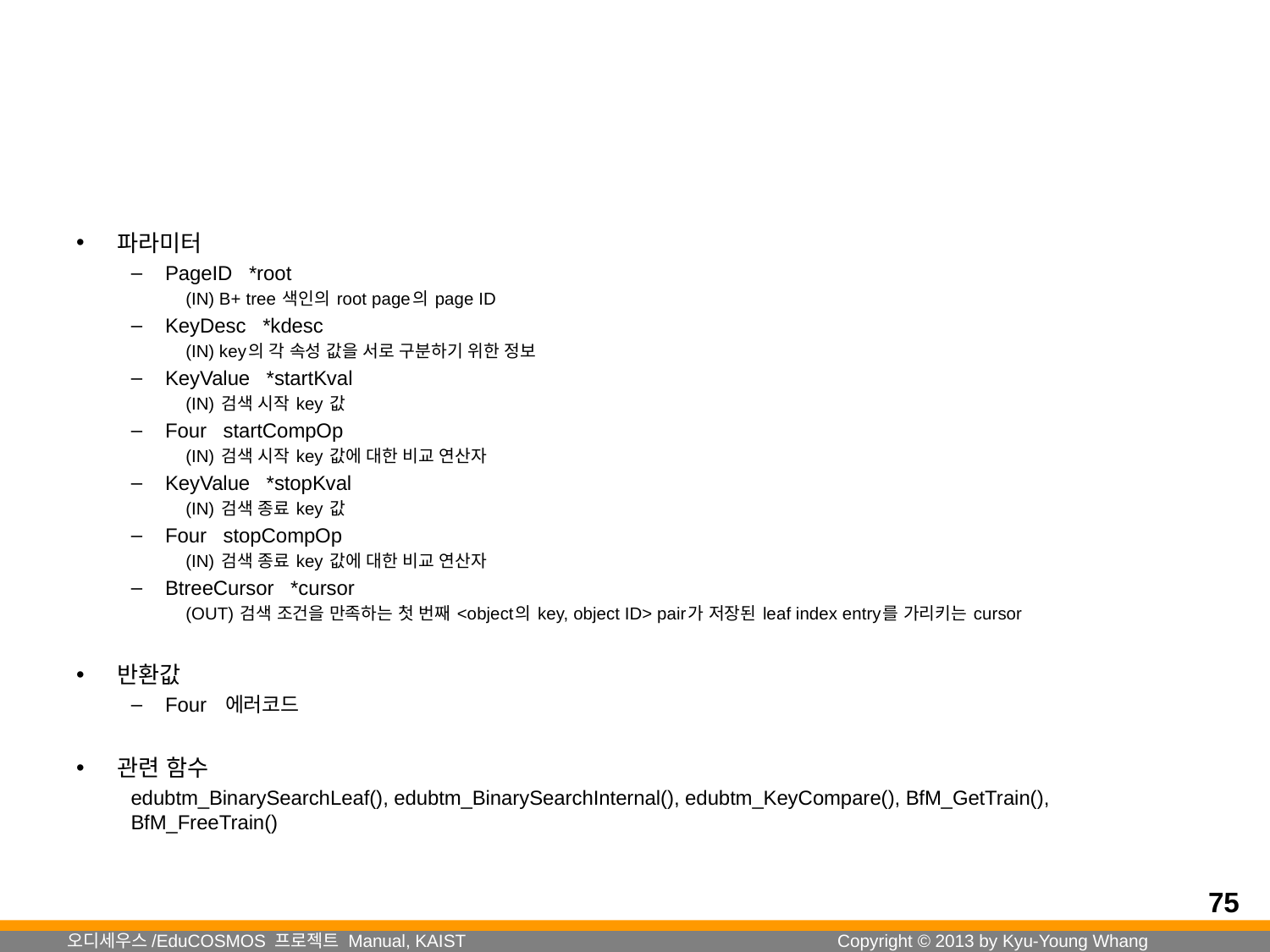

#
파라미터
PageID   *root
(IN) B+ tree 색인의 root page의 page ID
KeyDesc   *kdesc
(IN) key의 각 속성 값을 서로 구분하기 위한 정보
KeyValue   *startKval
(IN) 검색 시작 key 값
Four   startCompOp
(IN) 검색 시작 key 값에 대한 비교 연산자
KeyValue   *stopKval
(IN) 검색 종료 key 값
Four   stopCompOp
(IN) 검색 종료 key 값에 대한 비교 연산자
BtreeCursor   *cursor
(OUT) 검색 조건을 만족하는 첫 번째 <object의 key, object ID> pair가 저장된 leaf index entry를 가리키는 cursor

반환값
Four   에러코드

관련 함수
edubtm_BinarySearchLeaf(), edubtm_BinarySearchInternal(), edubtm_KeyCompare(), BfM_GetTrain(), BfM_FreeTrain()